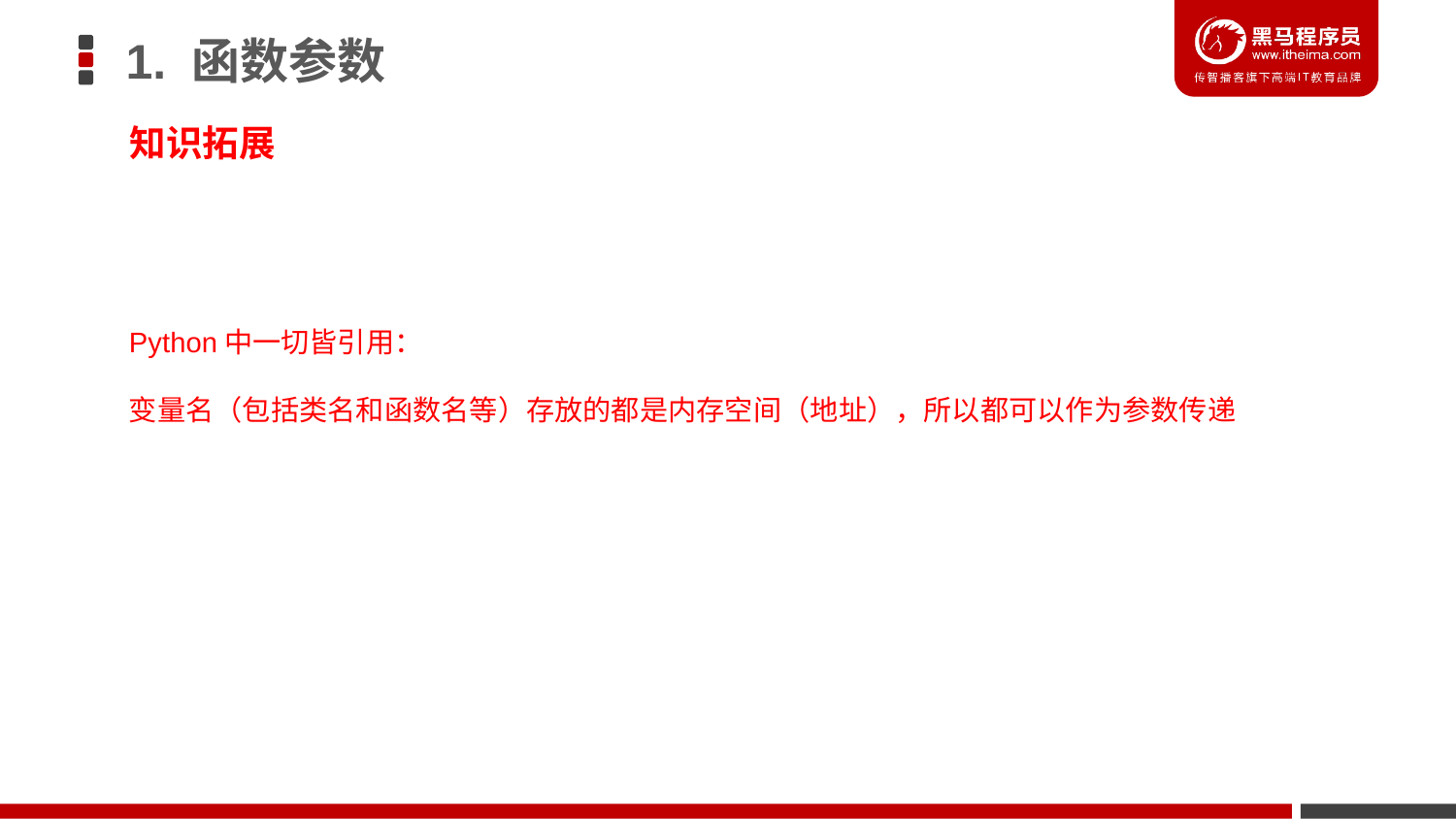

1. 函数参数
知识拓展
Python中一切皆引用：

变量名（包括类名和函数名等）存放的都是内存空间（地址），所以都可以作为参数传递